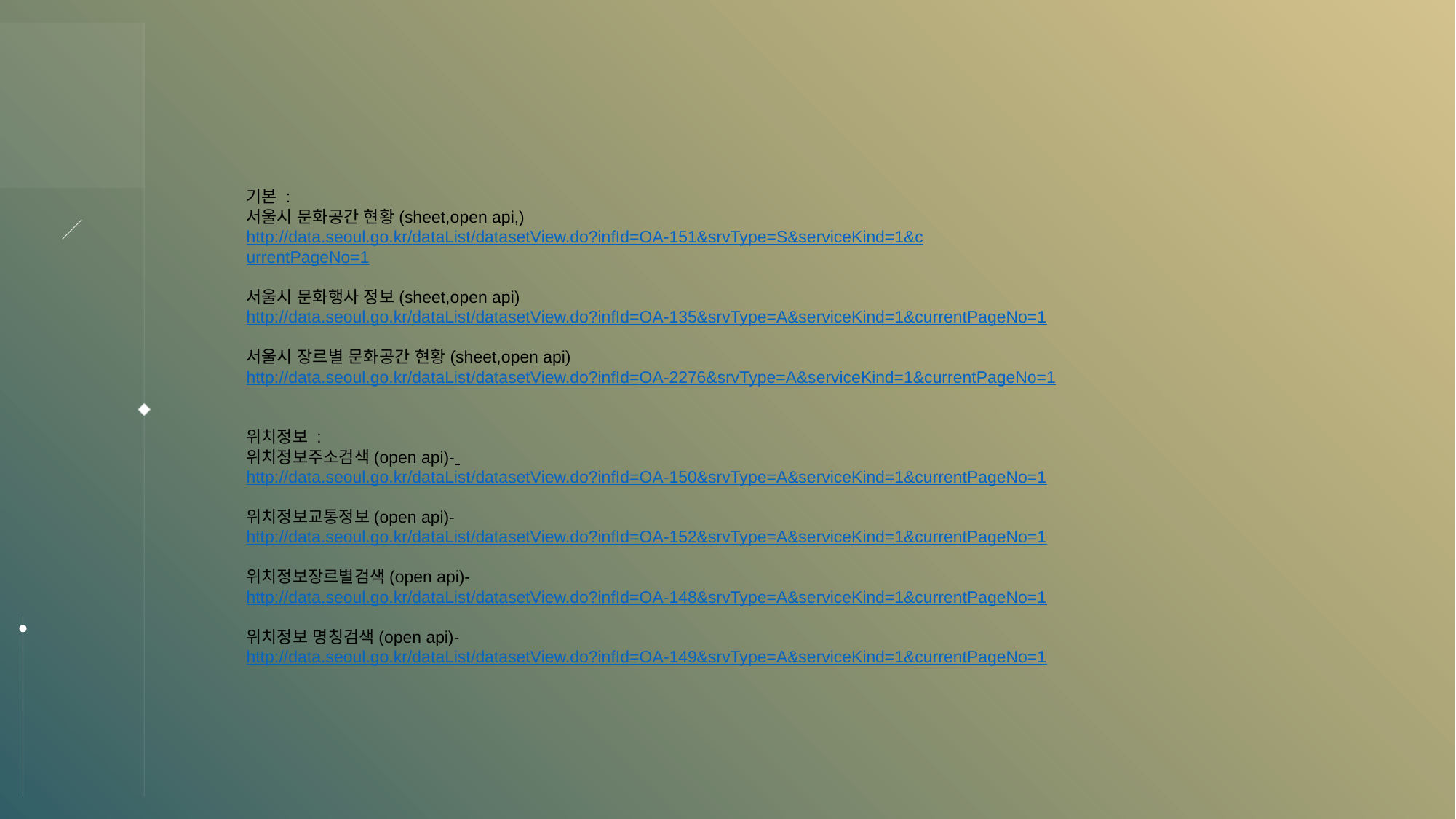

2019 서울  인공지능 챗봇 톤
# 관련자료
기본 :
서울시 문화공간 현황(sheet,open api,)
http://data.seoul.go.kr/dataList/datasetView.do?infId=OA-151&srvType=S&serviceKind=1&c
urrentPageNo=1
서울시 문화행사 정보(sheet,open api)
http://data.seoul.go.kr/dataList/datasetView.do?infId=OA-135&srvType=A&serviceKind=1&currentPageNo=1
서울시 장르별 문화공간 현황(sheet,open api)
http://data.seoul.go.kr/dataList/datasetView.do?infId=OA-2276&srvType=A&serviceKind=1&currentPageNo=1
위치정보 :
위치정보주소검색(open api)-
http://data.seoul.go.kr/dataList/datasetView.do?infId=OA-150&srvType=A&serviceKind=1&currentPageNo=1
위치정보교통정보(open api)-
http://data.seoul.go.kr/dataList/datasetView.do?infId=OA-152&srvType=A&serviceKind=1&currentPageNo=1
위치정보장르별검색(open api)-
http://data.seoul.go.kr/dataList/datasetView.do?infId=OA-148&srvType=A&serviceKind=1&currentPageNo=1
위치정보 명칭검색(open api)-
http://data.seoul.go.kr/dataList/datasetView.do?infId=OA-149&srvType=A&serviceKind=1&currentPageNo=1

9